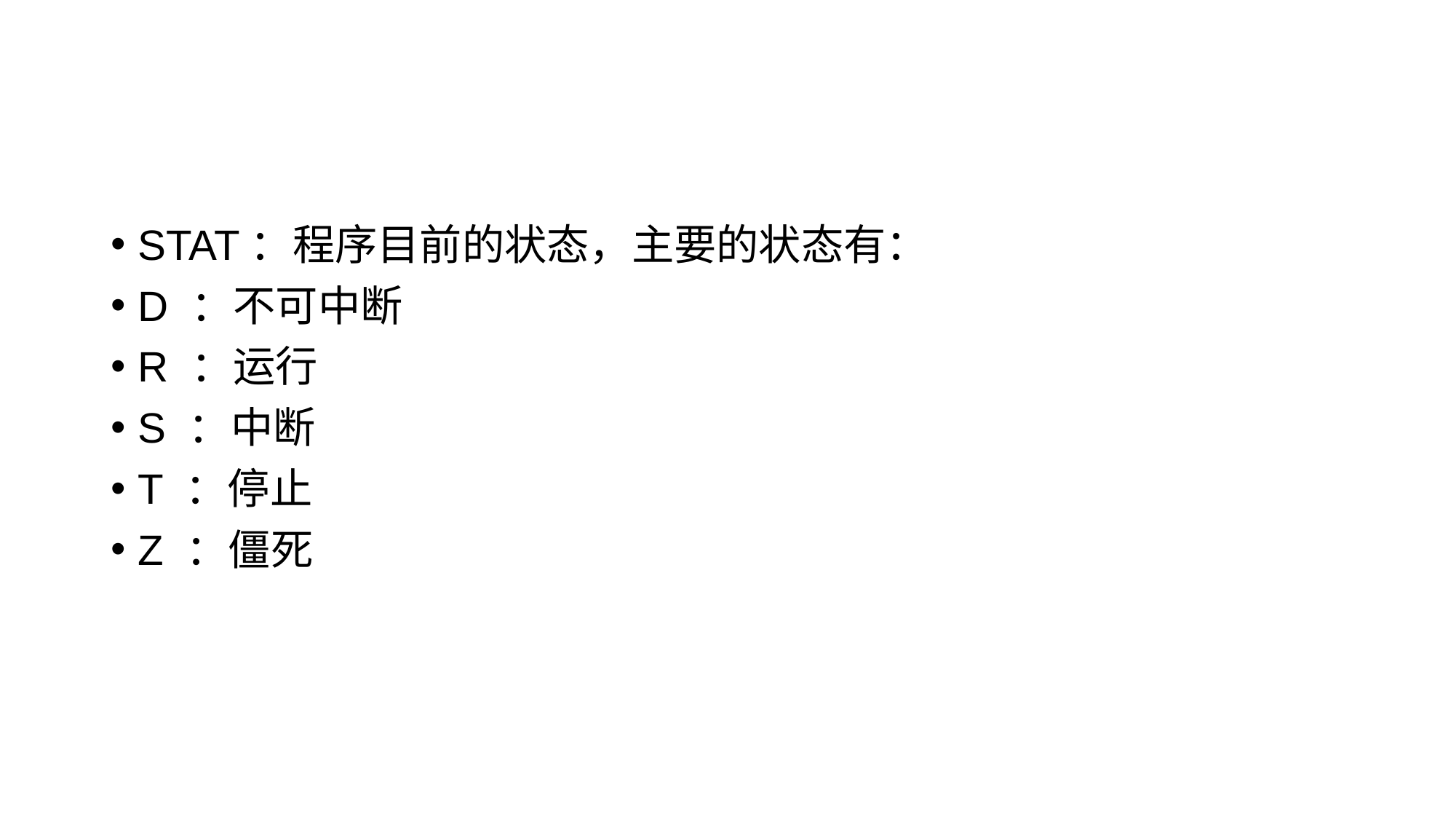

#
STAT：程序目前的状态，主要的状态有：
D ：不可中断
R ：运行
S ：中断
T ：停止
Z ：僵死